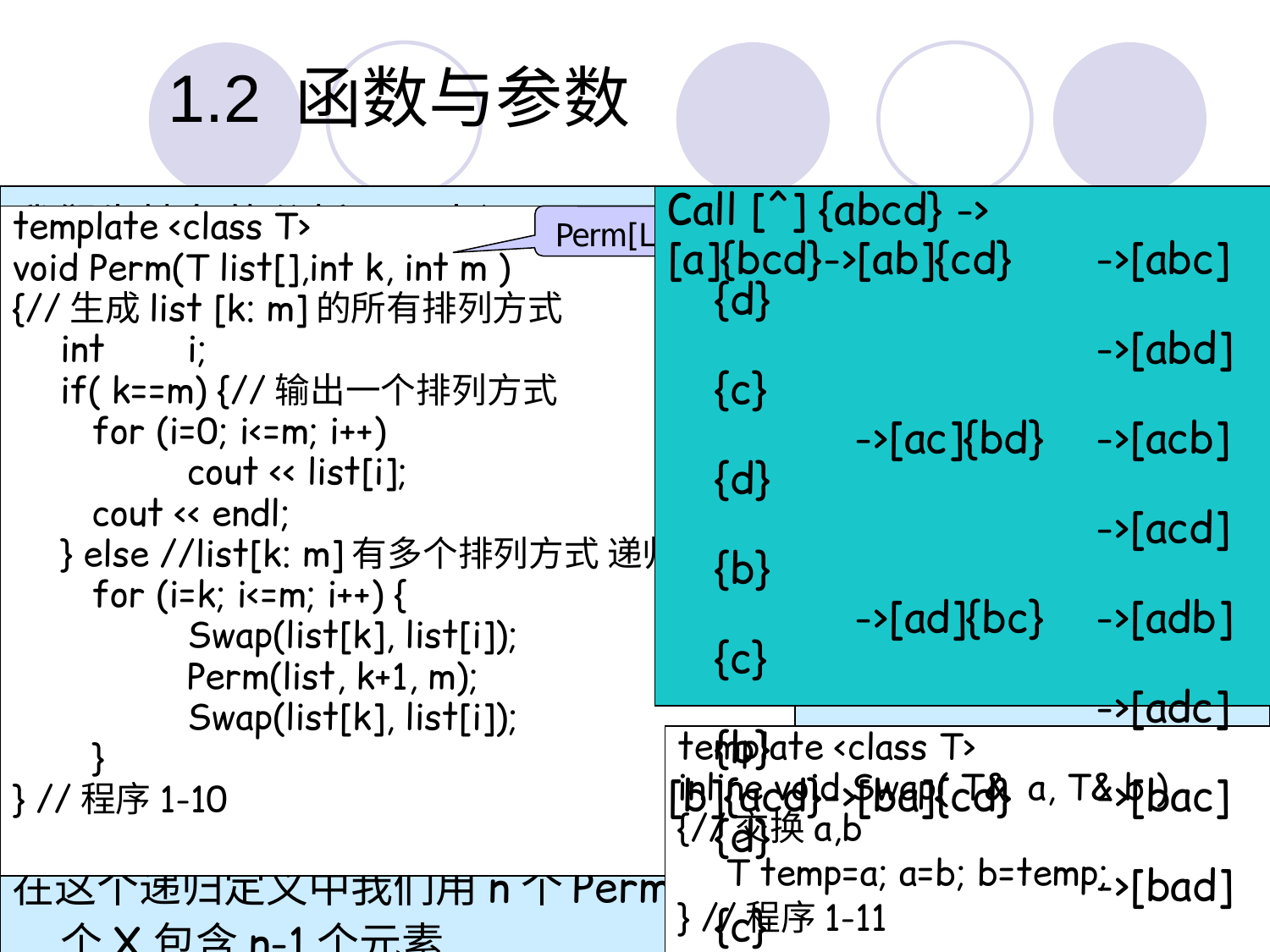

# 1.2	函数与参数
我们先抽象的分析一下本问题：
令 E={e1,…en} 表示n个元素的集合
令 Ei 为E移去元素i以后所产生的集合
令 Perm(X) 表示集合X中元素的排列方式
令 ei.Perm(X) 表示在Perm(X)中的每个排列方式前面均加上ei以后的排列方式
Call [^] {abcd} ->
[a]{bcd}->[ab]{cd}	->[abc]{d}
				->[abd]{c}
		 ->[ac]{bd}	->[acb]{d}
				->[acd]{b}
		 ->[ad]{bc}	->[adb]{c}
				->[adc]{b}
[b]{acd}->[ba]{cd}	->[bac]{d}
				->[bad]{c}
… …
例1-3  计算n个元素的所有排列
n个元素的排列方式共有n!种.
由于非递归的方式输出所有的n个元素的排列很困难，我们采用递归方式来处理它
template <class T>
void Perm(T list[],int k, int m )
{//生成list [k: m]的所有排列方式
	int	i;
	if( k==m) {//输出一个排列方式
	   for (i=0; i<=m; i++)
		cout << list[i];
	   cout << endl;
	} else //list[k: m]有多个排列方式 递归产生
	   for (i=k; i<=m; i++) {
		Swap(list[k], list[i]);
		Perm(list, k+1, m);
		Swap(list[k], list[i]);
	   }
} //程序1-10
Perm[L[],0,n-1]
例如：E={a,b,c} then E1={b,c} Perm(E1)={bc,cb} e1.Perm(E1)={abc,acb}
递归定义：当n=1时，只可能产生一种排列，所以Perm(E)={e}，当n>1时Perm(E)= e1.Perm(E1)+e2.Perm(E2)+…+ en.Perm(En)
在这个递归定义中我们用n个Perm(X)来定义Perm(E)，其中每个X包含n-1个元素
template <class T>
inline void Swap( T&  a, T& b )
{//交换a,b
	T temp=a; a=b; b=temp;
} //程序1-11
19.9.4
17